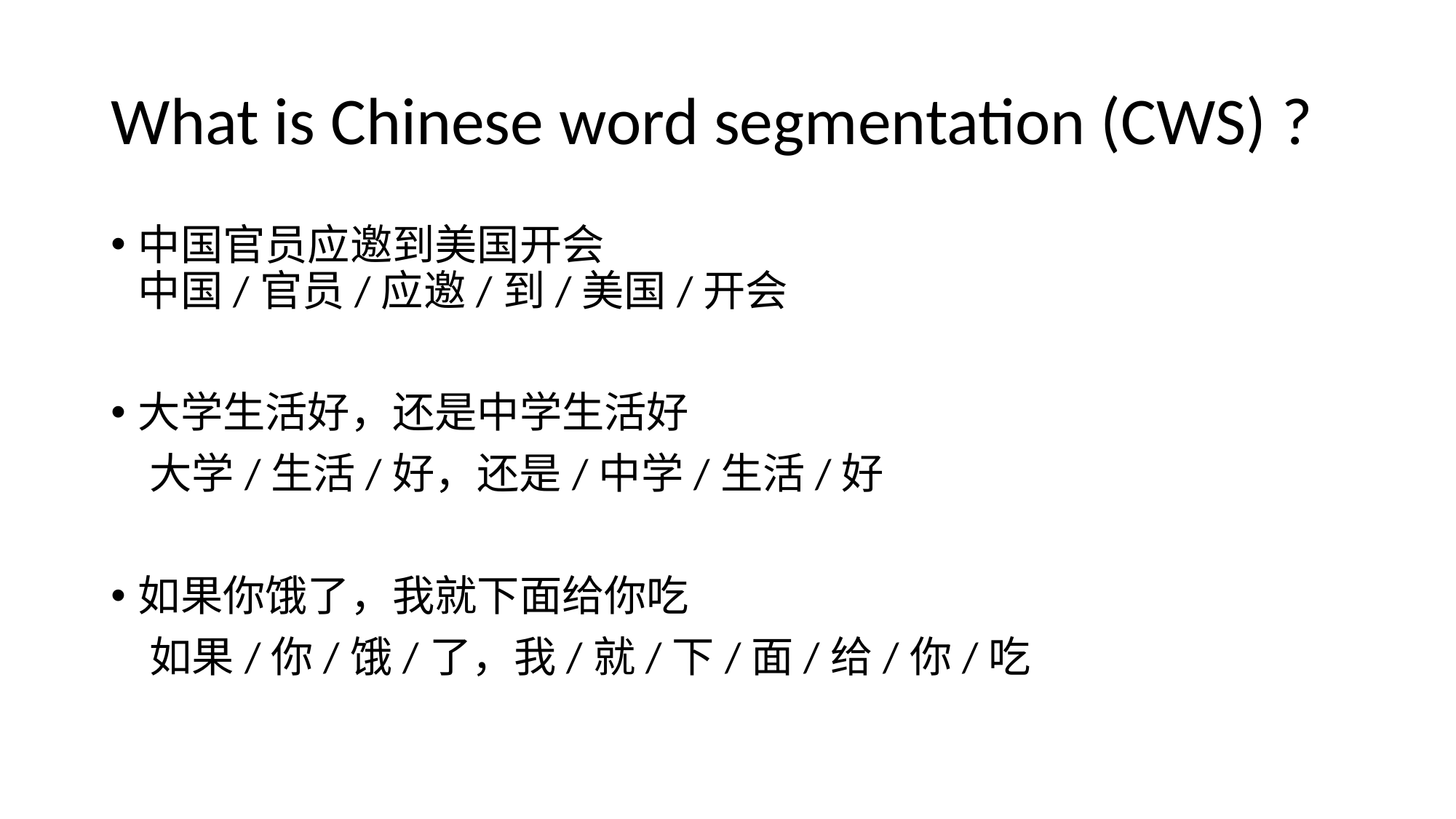

# What is Chinese word segmentation (CWS) ?
中国官员应邀到美国开会
中国/官员/应邀/到/美国/开会

大学生活好，还是中学生活好
   大学/生活/好，还是/中学/生活/好

如果你饿了，我就下面给你吃
   如果/你/饿/了，我/就/下/面/给/你/吃